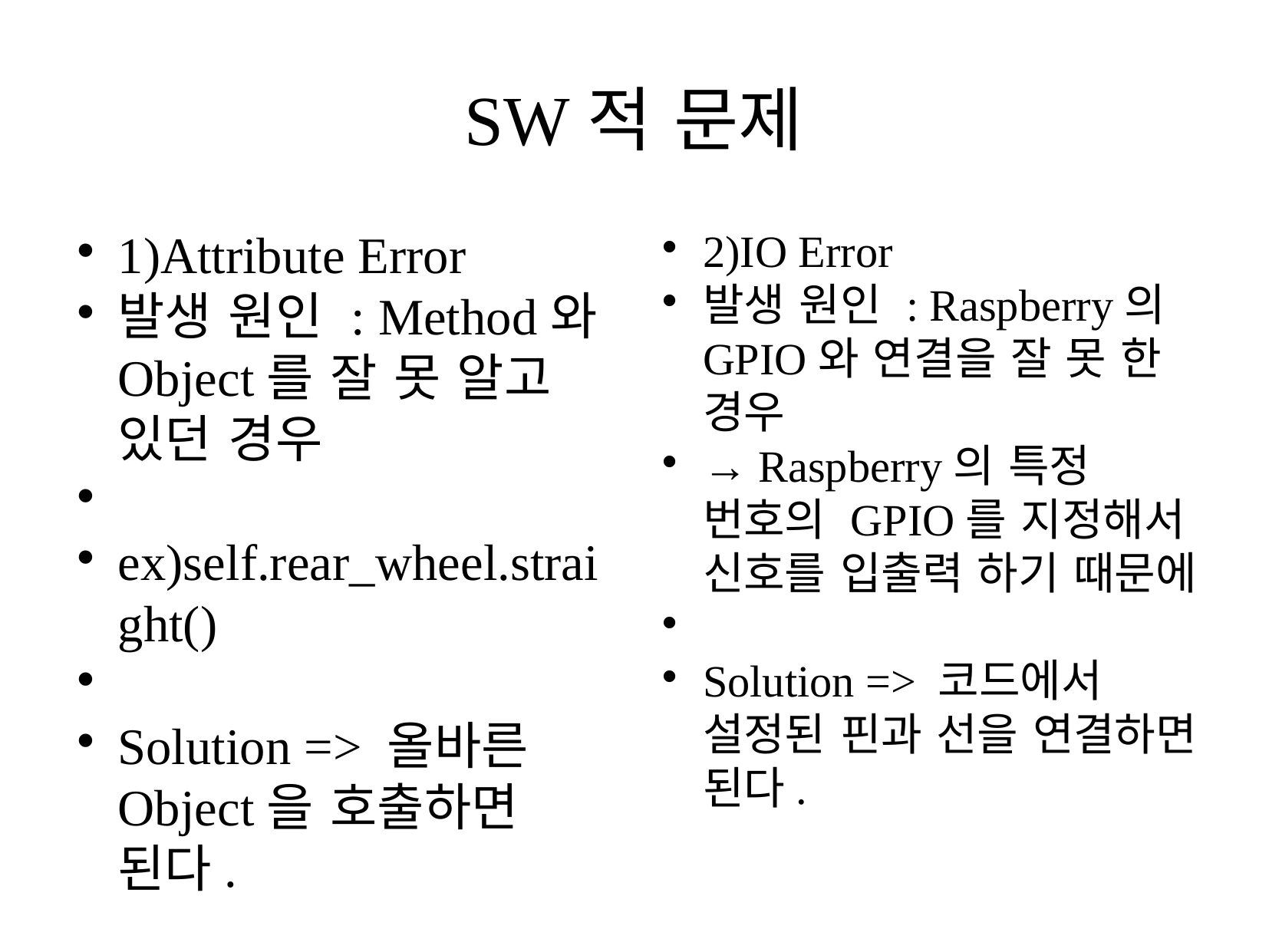

SW적 문제
1)Attribute Error
발생 원인 : Method와 Object를 잘 못 알고 있던 경우

ex)self.rear_wheel.straight()

Solution => 올바른 Object을 호출하면 된다.
2)IO Error
발생 원인 : Raspberry의 GPIO와 연결을 잘 못 한 경우
→ Raspberry의 특정 번호의 GPIO를 지정해서 신호를 입출력 하기 때문에

Solution => 코드에서 설정된 핀과 선을 연결하면 된다.